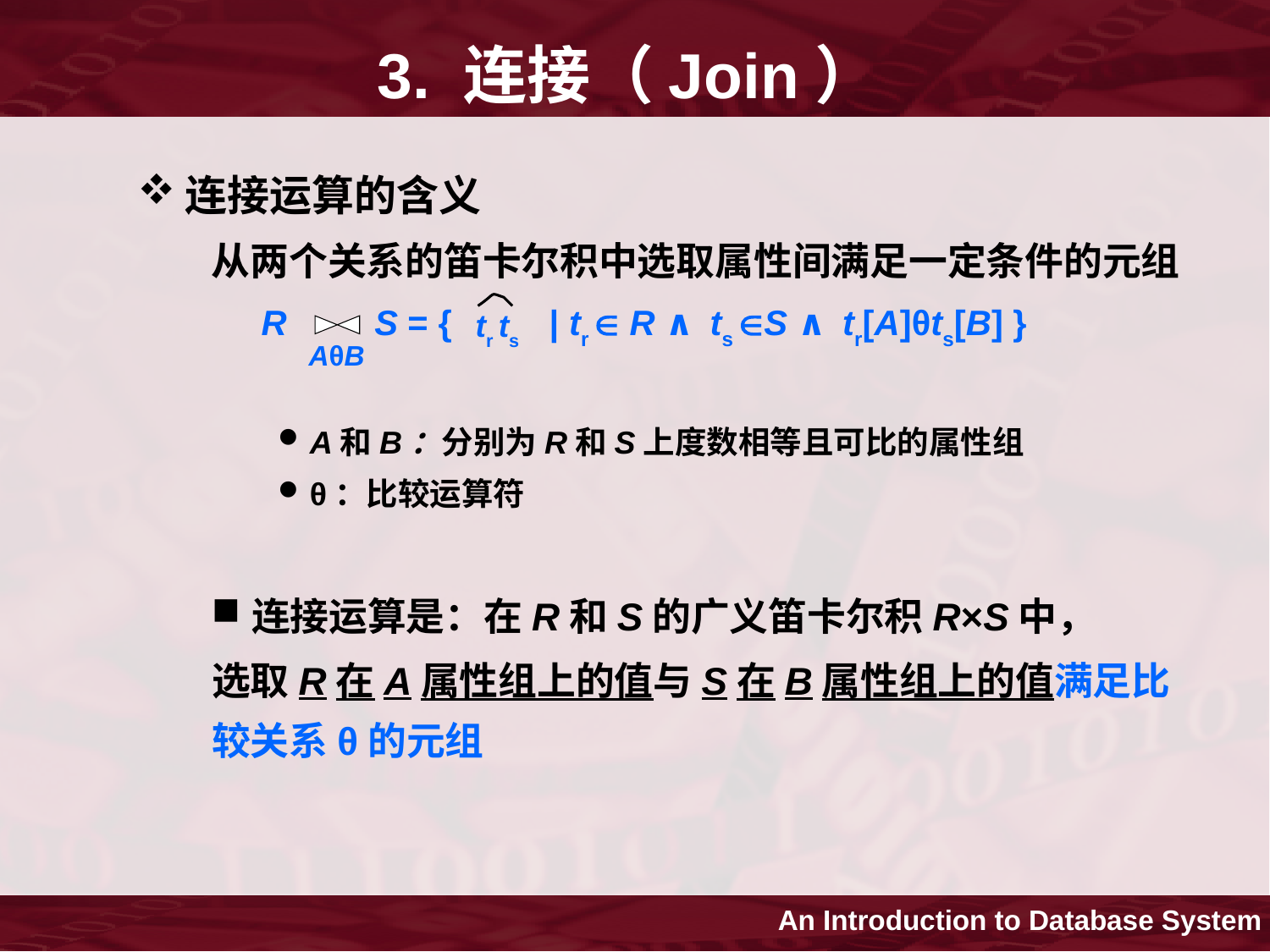

# 3. 连接（Join）
连接运算的含义
从两个关系的笛卡尔积中选取属性间满足一定条件的元组
	 R         S = {          | tr ∈ R ∧ ts ∈S ∧ tr[A]θts[B] }

A和B：分别为R和S上度数相等且可比的属性组
θ：比较运算符

连接运算是：在R和S的广义笛卡尔积R×S中，
选取R在A属性组上的值与S在B属性组上的值满足比较关系θ的元组

tr ts

 AθB